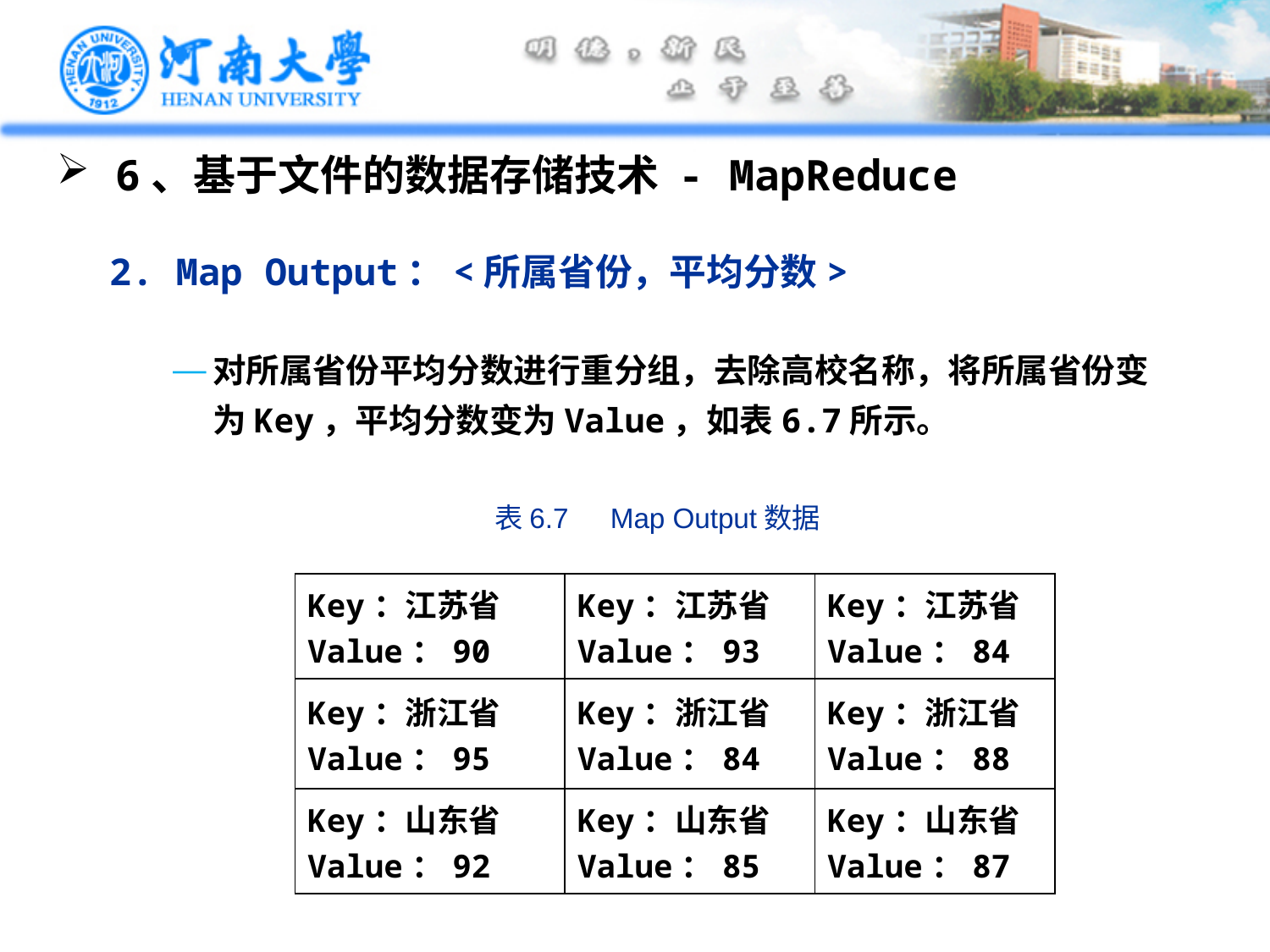

6、基于文件的数据存储技术 - MapReduce

2. Map Output：<所属省份，平均分数>
对所属省份平均分数进行重分组，去除高校名称，将所属省份变为Key，平均分数变为Value，如表6.7所示。
表6.7　Map Output数据
| Key：江苏省 Value：90 | Key：江苏省 Value：93 | Key：江苏省 Value：84 |
| --- | --- | --- |
| Key：浙江省 Value：95 | Key：浙江省 Value：84 | Key：浙江省 Value：88 |
| Key：山东省 Value：92 | Key：山东省 Value：85 | Key：山东省 Value：87 |